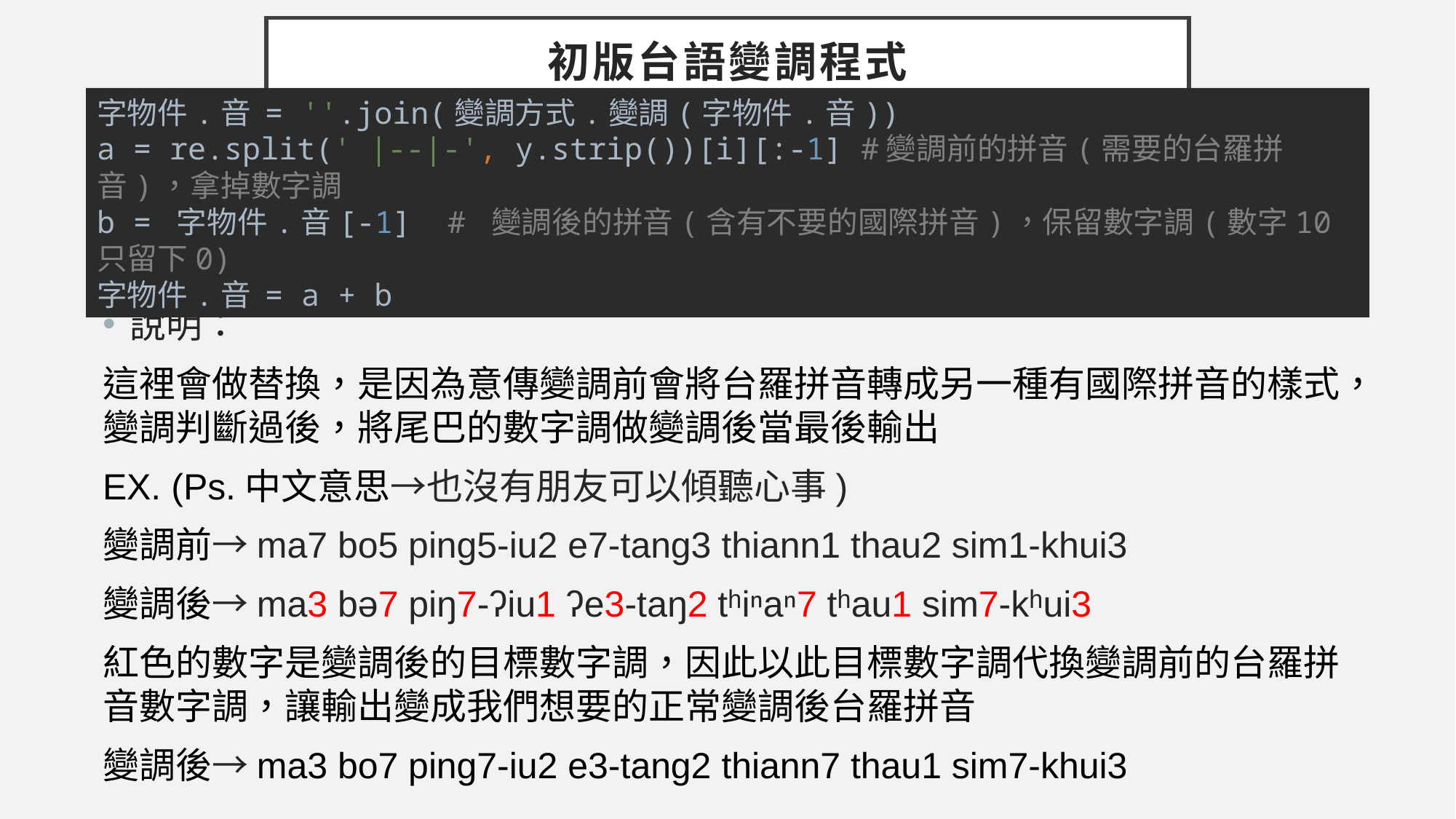

# 初版台語變調程式
字物件.音 = ''.join(變調方式.變調(字物件.音))
a = re.split(' |--|-', y.strip())[i][:-1] #變調前的拼音(需要的台羅拼音)，拿掉數字調
b = 字物件.音[-1]  # 變調後的拼音(含有不要的國際拼音)，保留數字調(數字10只留下0)
字物件.音 = a + b
說明：
這裡會做替換，是因為意傳變調前會將台羅拼音轉成另一種有國際拼音的樣式，變調判斷過後，將尾巴的數字調做變調後當最後輸出
EX. (Ps.中文意思→也沒有朋友可以傾聽心事)
變調前→ma7 bo5 ping5-iu2 e7-tang3 thiann1 thau2 sim1-khui3
變調後→ma3 bə7 piŋ7-ʔiu1 ʔe3-taŋ2 tʰiⁿaⁿ7 tʰau1 sim7-kʰui3
紅色的數字是變調後的目標數字調，因此以此目標數字調代換變調前的台羅拼音數字調，讓輸出變成我們想要的正常變調後台羅拼音
變調後→ma3 bo7 ping7-iu2 e3-tang2 thiann7 thau1 sim7-khui3